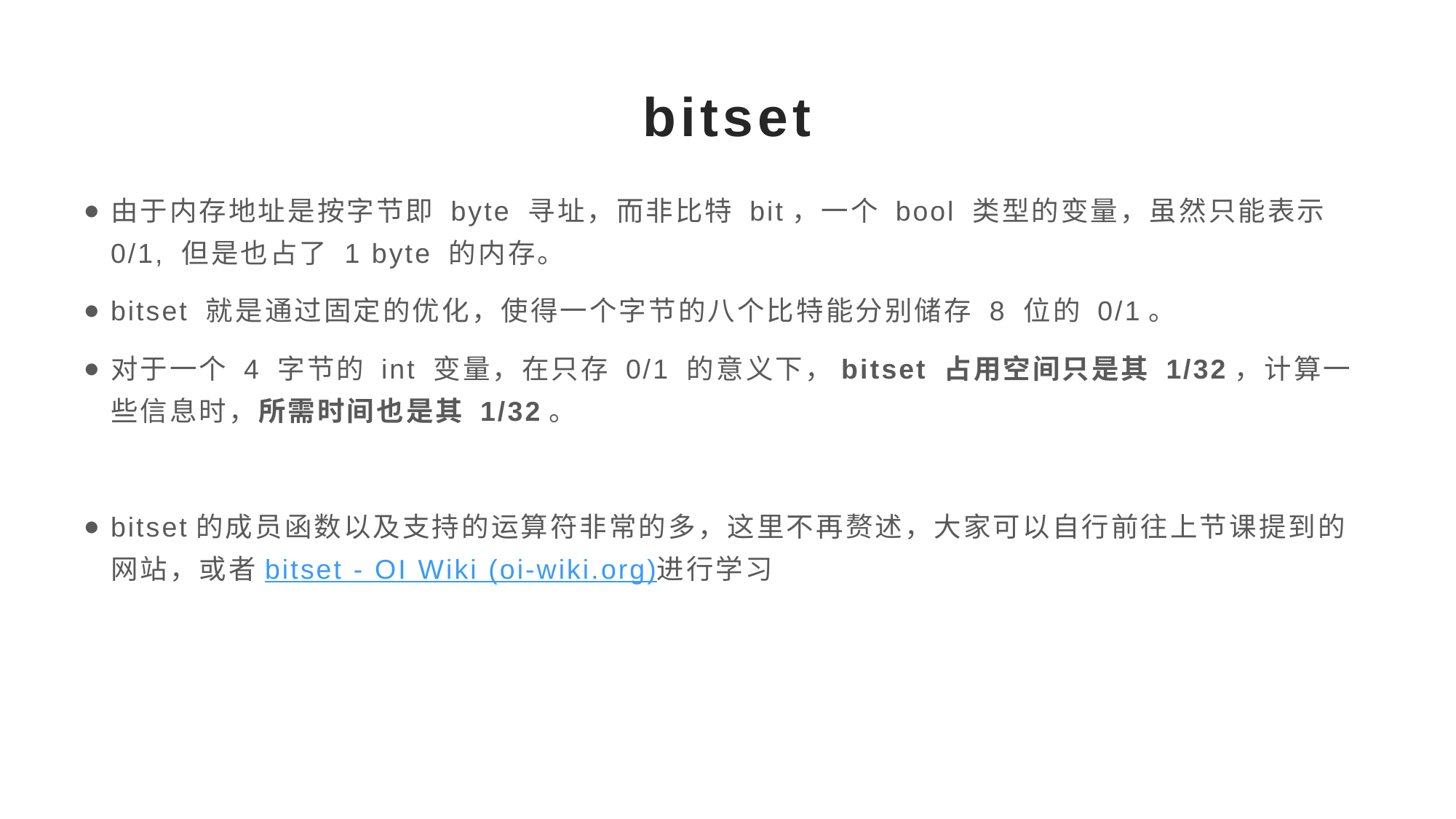

# bitset
由于内存地址是按字节即 byte 寻址，而非比特 bit，一个 bool 类型的变量，虽然只能表示 0/1, 但是也占了 1 byte 的内存。
bitset 就是通过固定的优化，使得一个字节的八个比特能分别储存 8 位的 0/1。
对于一个 4 字节的 int 变量，在只存 0/1 的意义下，bitset 占用空间只是其 1/32，计算一些信息时，所需时间也是其 1/32。

bitset的成员函数以及支持的运算符非常的多，这里不再赘述，大家可以自行前往上节课提到的网站，或者bitset - OI Wiki (oi-wiki.org)进行学习